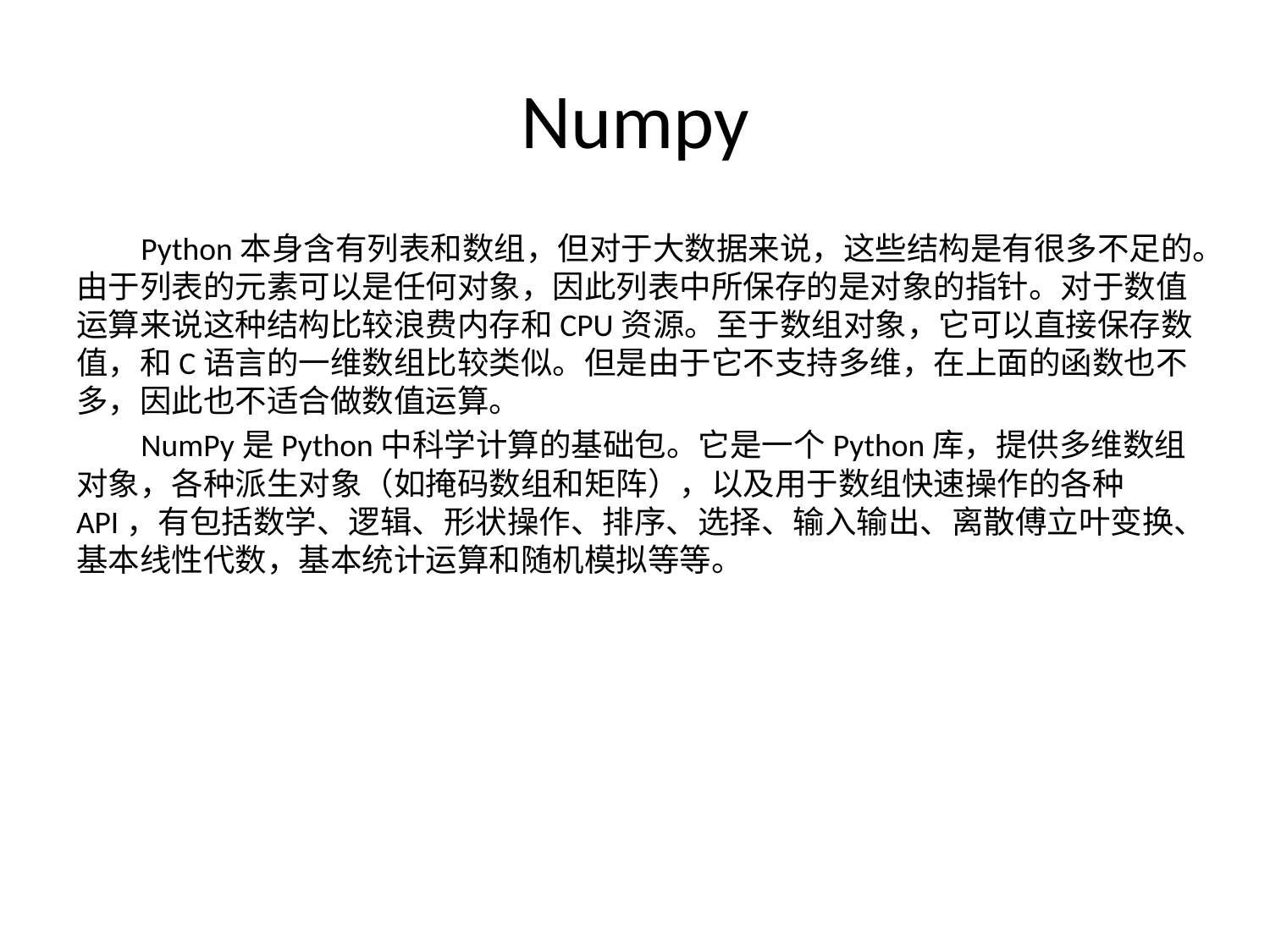

# Numpy
         Python本身含有列表和数组，但对于大数据来说，这些结构是有很多不足的。由于列表的元素可以是任何对象，因此列表中所保存的是对象的指针。对于数值运算来说这种结构比较浪费内存和CPU资源。至于数组对象，它可以直接保存数值，和C语言的一维数组比较类似。但是由于它不支持多维，在上面的函数也不多，因此也不适合做数值运算。
         NumPy是Python中科学计算的基础包。它是一个Python库，提供多维数组对象，各种派生对象（如掩码数组和矩阵），以及用于数组快速操作的各种API，有包括数学、逻辑、形状操作、排序、选择、输入输出、离散傅立叶变换、基本线性代数，基本统计运算和随机模拟等等。